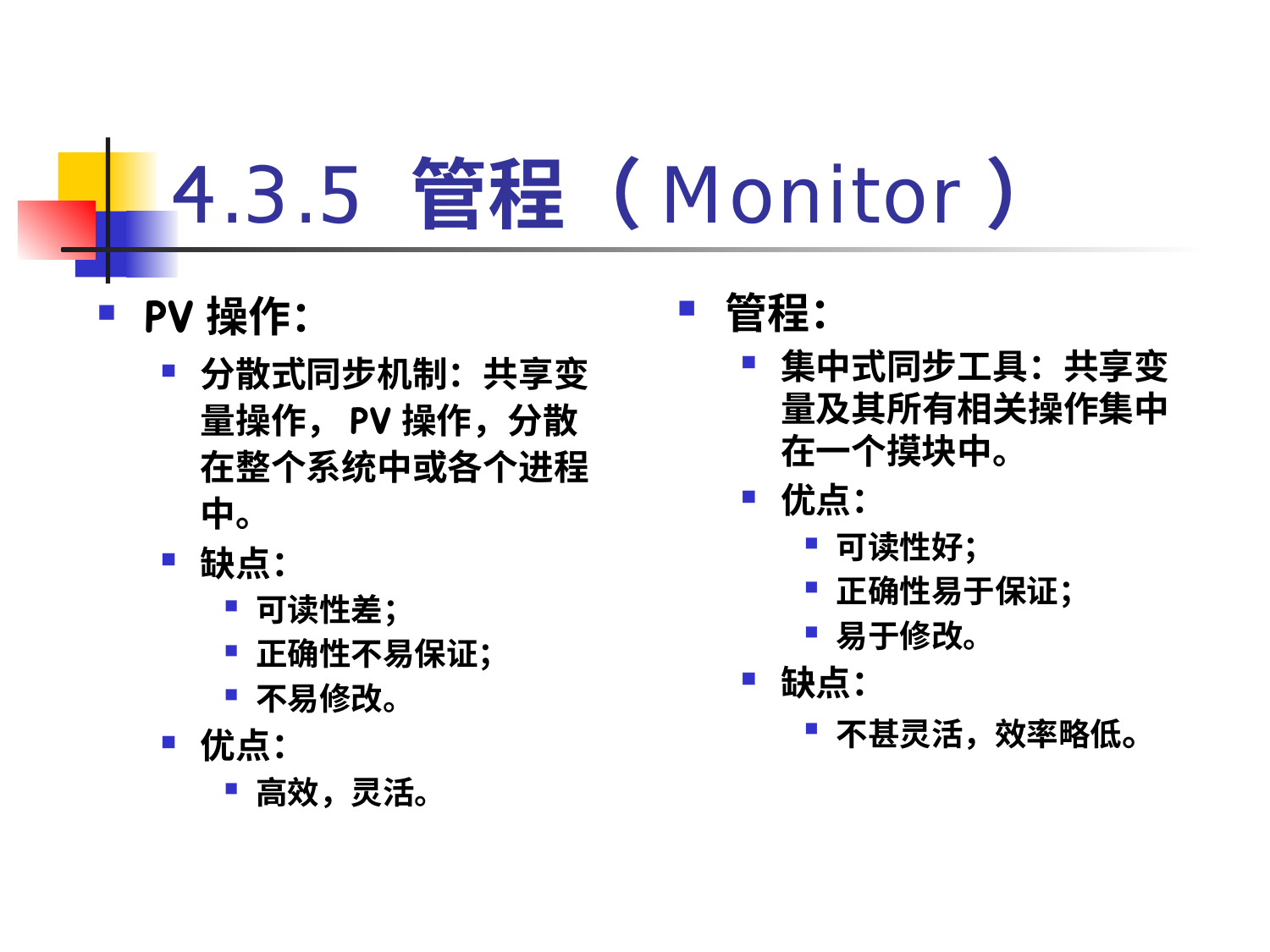

# 4.3.5 管程（Monitor）
管程：
集中式同步工具：共享变量及其所有相关操作集中在一个摸块中。
优点：
可读性好；
正确性易于保证；
易于修改。
缺点：
不甚灵活，效率略低。

PV操作：
分散式同步机制：共享变量操作，PV操作，分散在整个系统中或各个进程中。
缺点：
可读性差；
正确性不易保证；
不易修改。
优点：
高效，灵活。